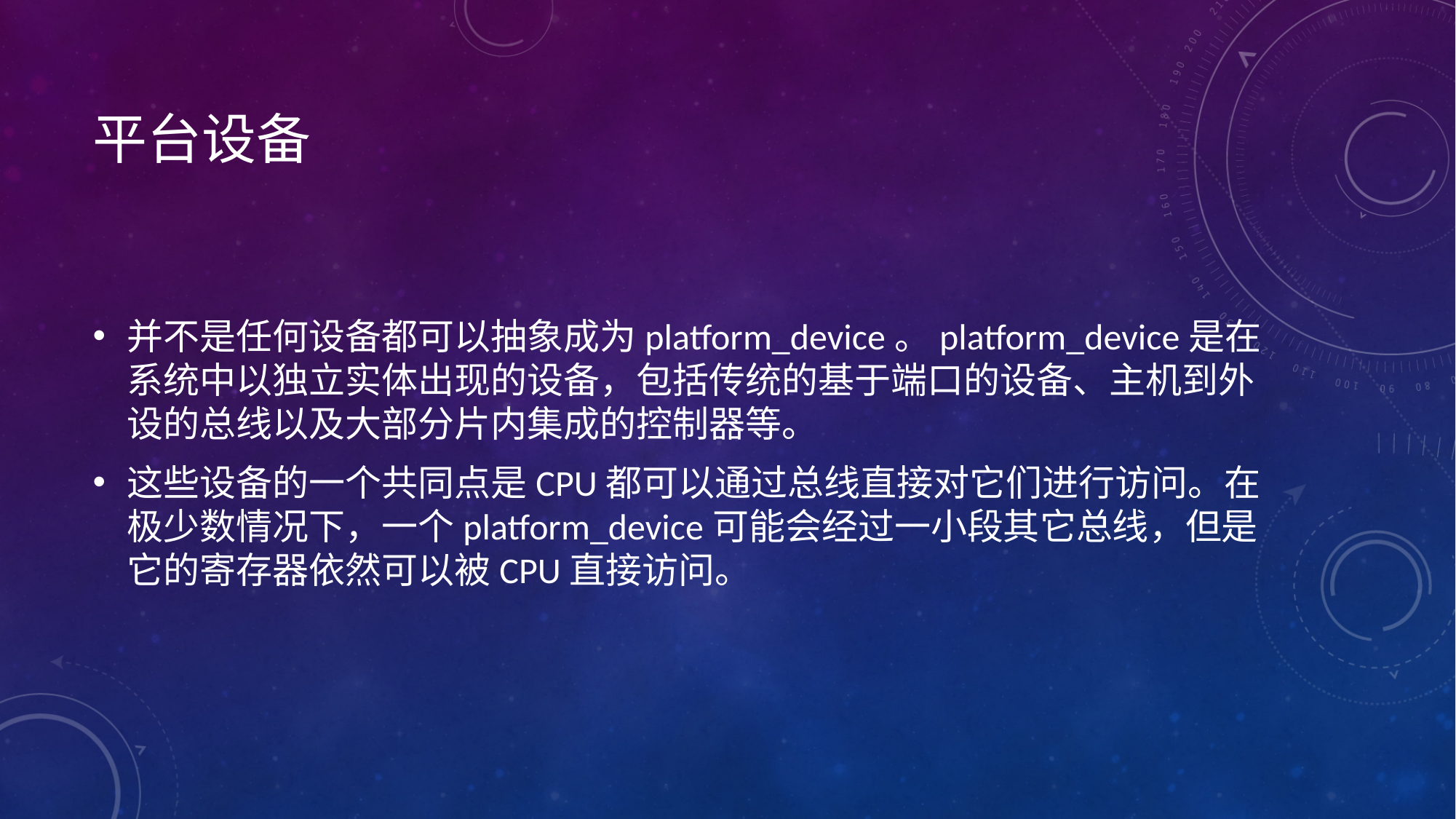

# 平台设备
并不是任何设备都可以抽象成为platform_device。platform_device是在系统中以独立实体出现的设备，包括传统的基于端口的设备、主机到外设的总线以及大部分片内集成的控制器等。
这些设备的一个共同点是CPU都可以通过总线直接对它们进行访问。在极少数情况下，一个platform_device可能会经过一小段其它总线，但是它的寄存器依然可以被CPU直接访问。